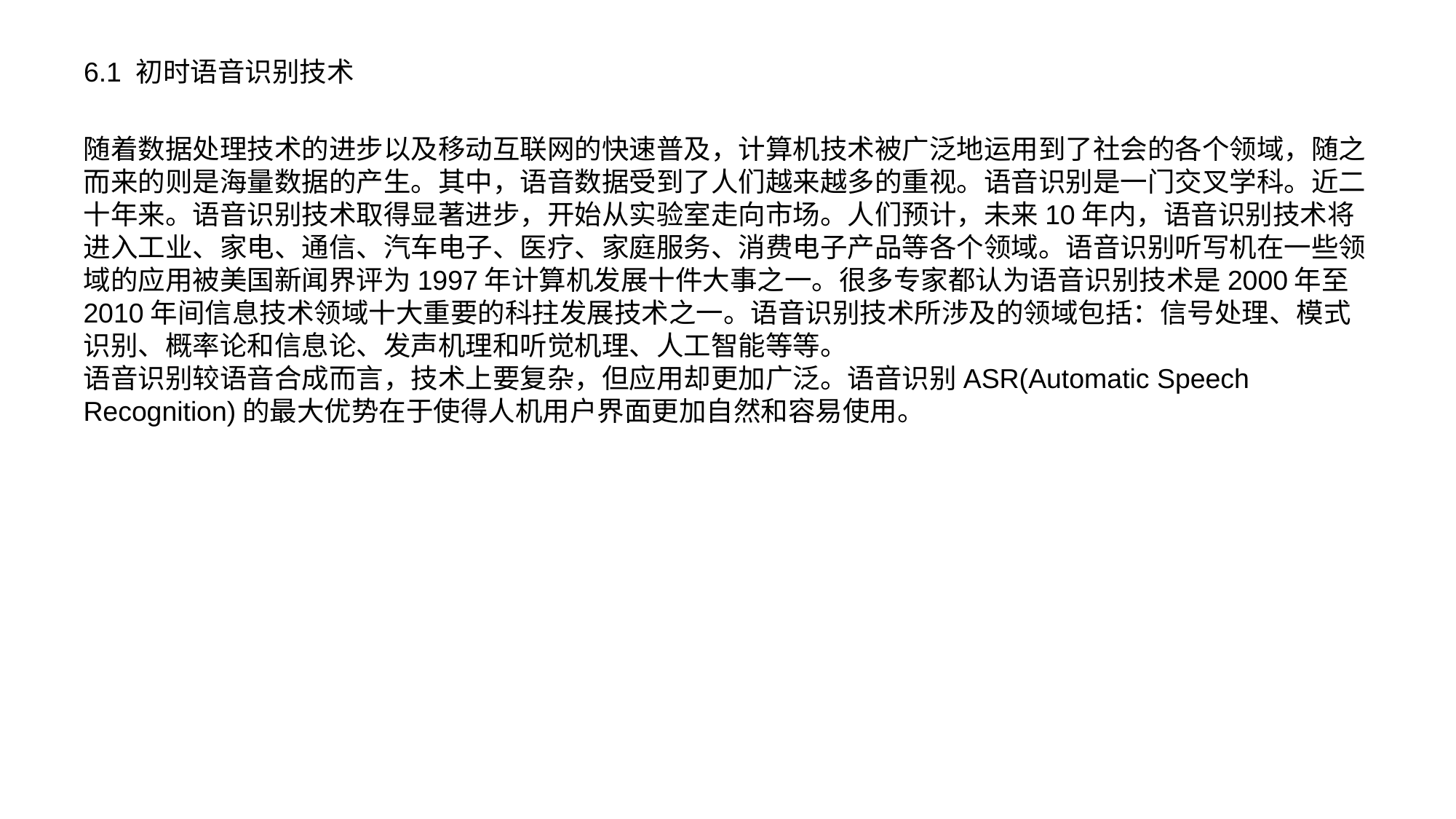

6.1 初时语音识别技术
随着数据处理技术的进步以及移动互联网的快速普及，计算机技术被广泛地运用到了社会的各个领域，随之而来的则是海量数据的产生。其中，语音数据受到了人们越来越多的重视。语音识别是一门交叉学科。近二十年来。语音识别技术取得显著进步，开始从实验室走向市场。人们预计，未来10年内，语音识别技术将进入工业、家电、通信、汽车电子、医疗、家庭服务、消费电子产品等各个领域。语音识别听写机在一些领域的应用被美国新闻界评为1997年计算机发展十件大事之一。很多专家都认为语音识别技术是2000年至2010年间信息技术领域十大重要的科拄发展技术之一。语音识别技术所涉及的领域包括：信号处理、模式识别、概率论和信息论、发声机理和听觉机理、人工智能等等。
语音识别较语音合成而言，技术上要复杂，但应用却更加广泛。语音识别ASR(Automatic Speech Recognition)的最大优势在于使得人机用户界面更加自然和容易使用。